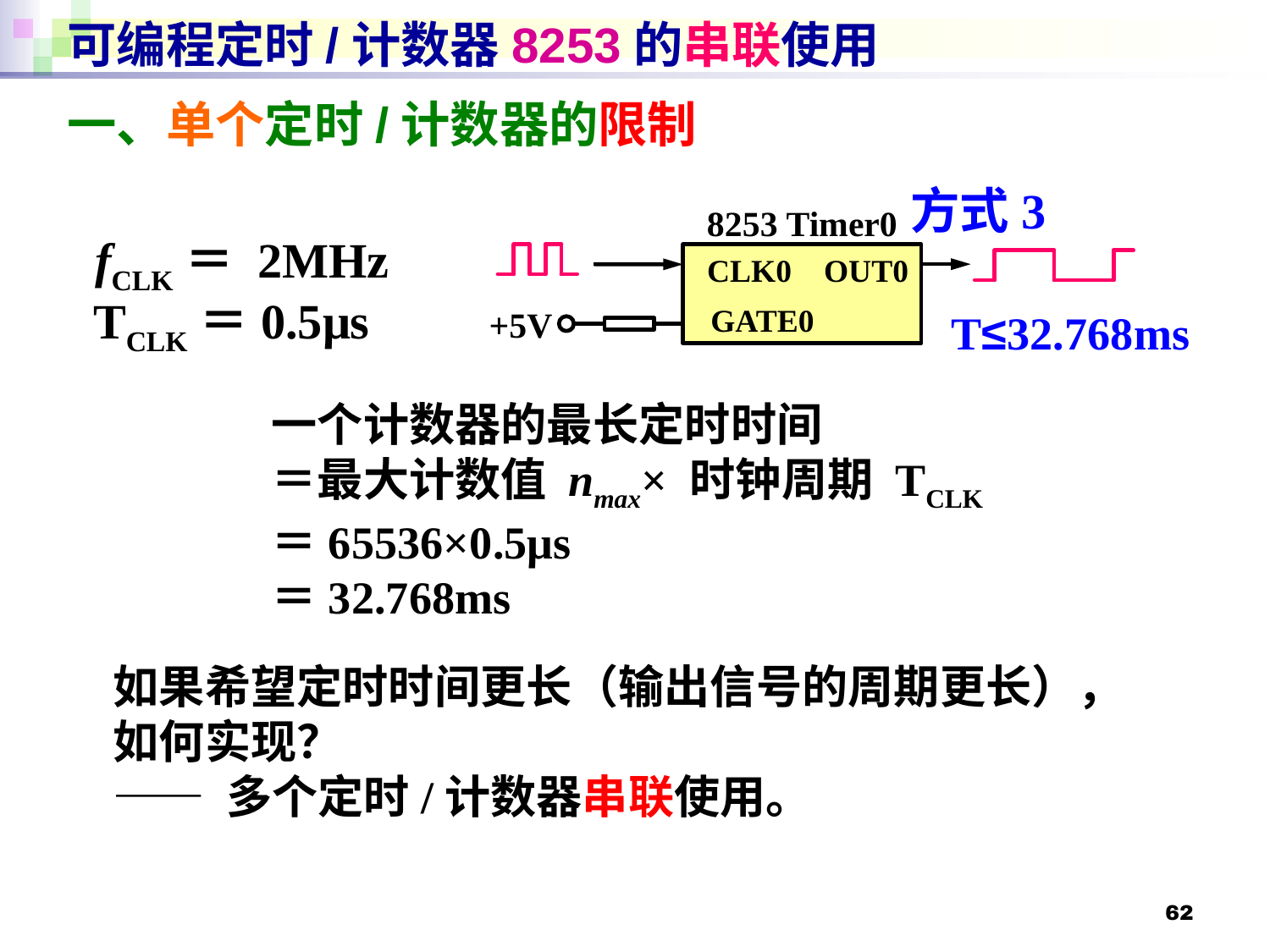

# 可编程定时/计数器8253的串联使用
一、单个定时/计数器的限制
方式3
8253 Timer0

CLK0
OUT0
GATE0
+5V

fCLK＝ 2MHz
TCLK＝0.5μs
T≤32.768ms
一个计数器的最长定时时间
＝最大计数值 nmax× 时钟周期 TCLK
＝65536×0.5μs
＝32.768ms
如果希望定时时间更长（输出信号的周期更长），
如何实现？
—— 多个定时/计数器串联使用。

62